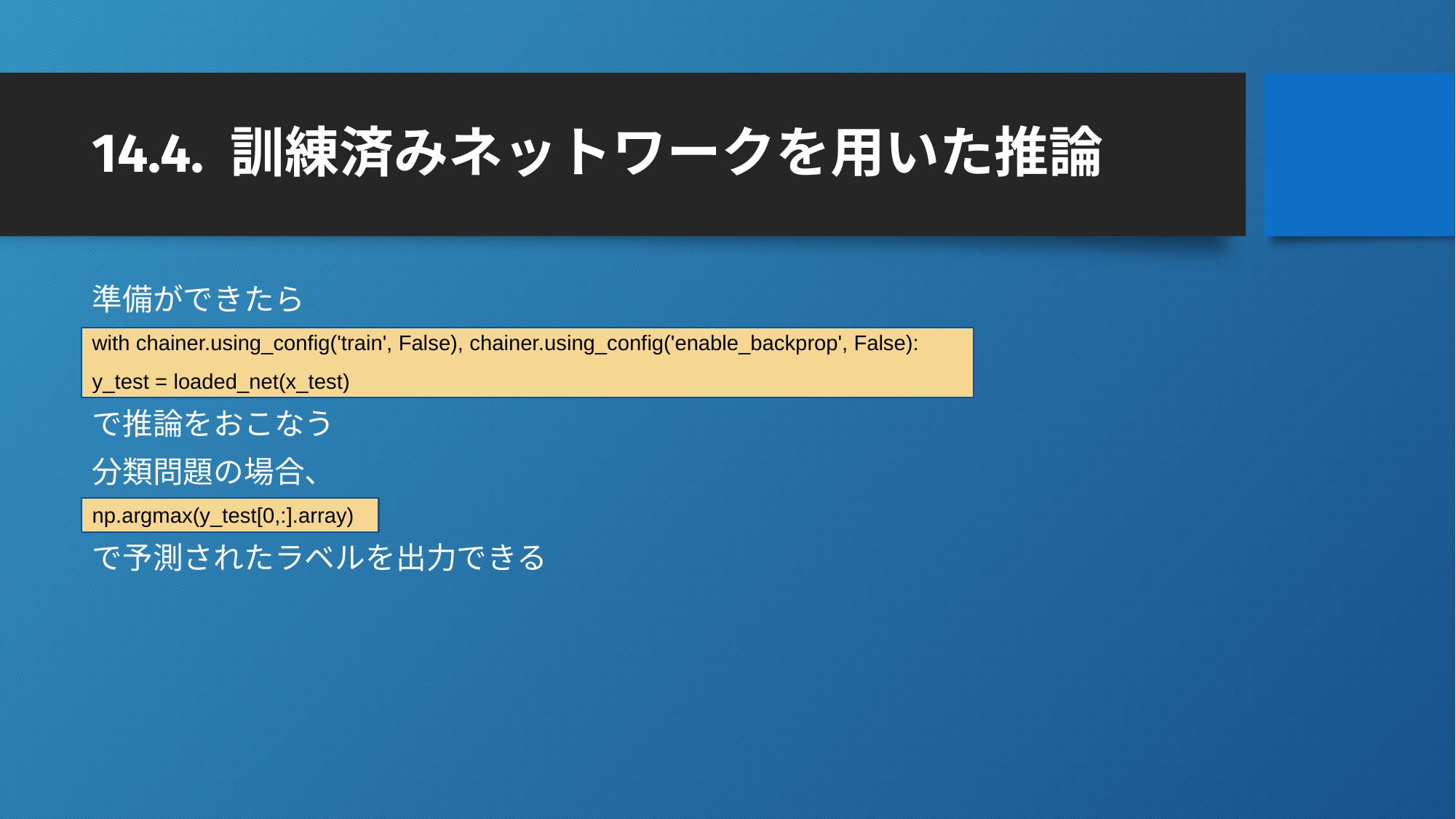

# 14.4. 訓練済みネットワークを用いた推論
準備ができたら
with chainer.using_config('train', False), chainer.using_config('enable_backprop', False):
y_test = loaded_net(x_test)
で推論をおこなう
分類問題の場合、
np.argmax(y_test[0,:].array)
で予測されたラベルを出力できる